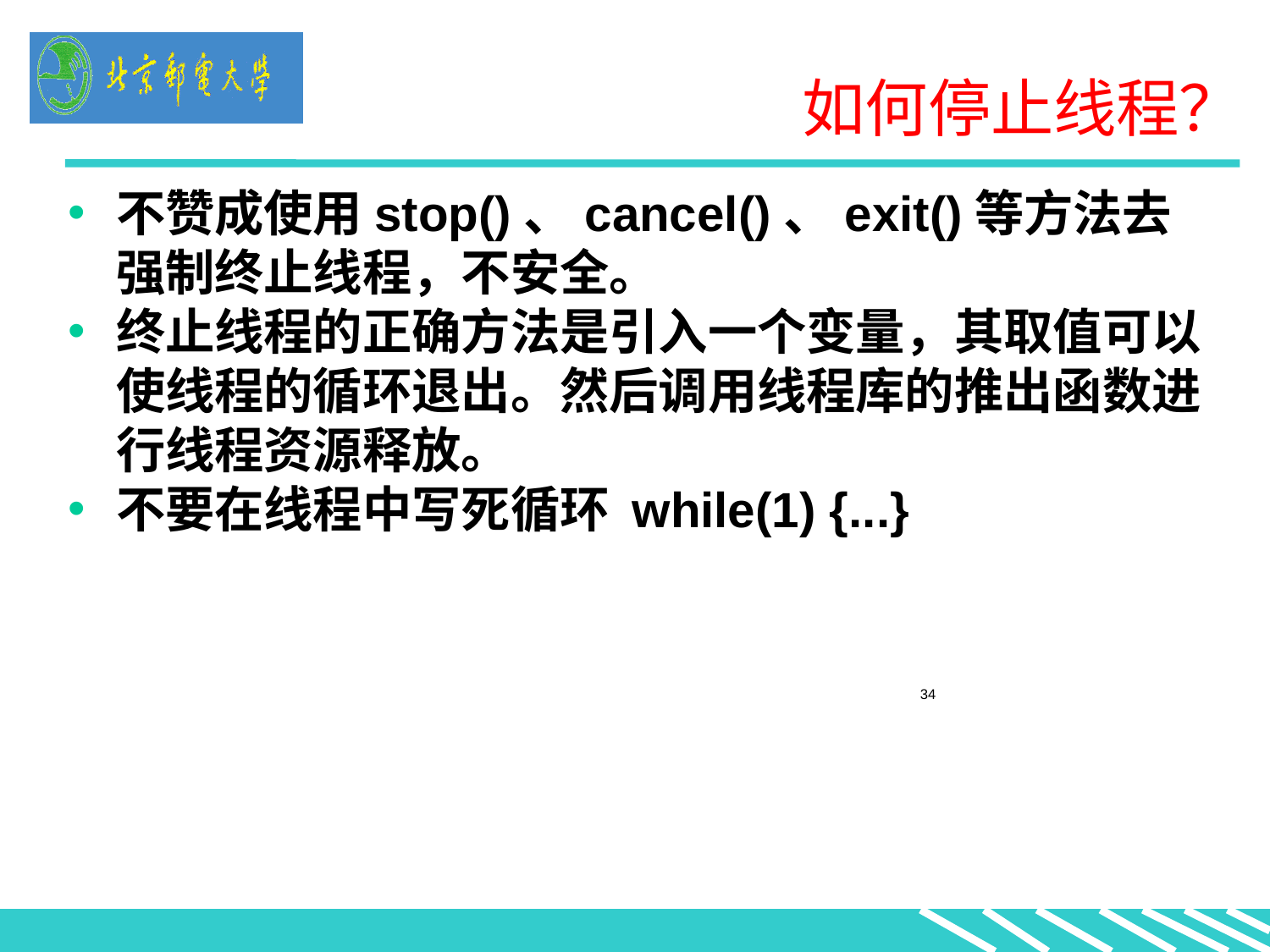

# 如何停止线程？
不赞成使用stop()、cancel()、exit()等方法去强制终止线程，不安全。
终止线程的正确方法是引入一个变量，其取值可以使线程的循环退出。然后调用线程库的推出函数进行线程资源释放。
不要在线程中写死循环 while(1) {...}
34